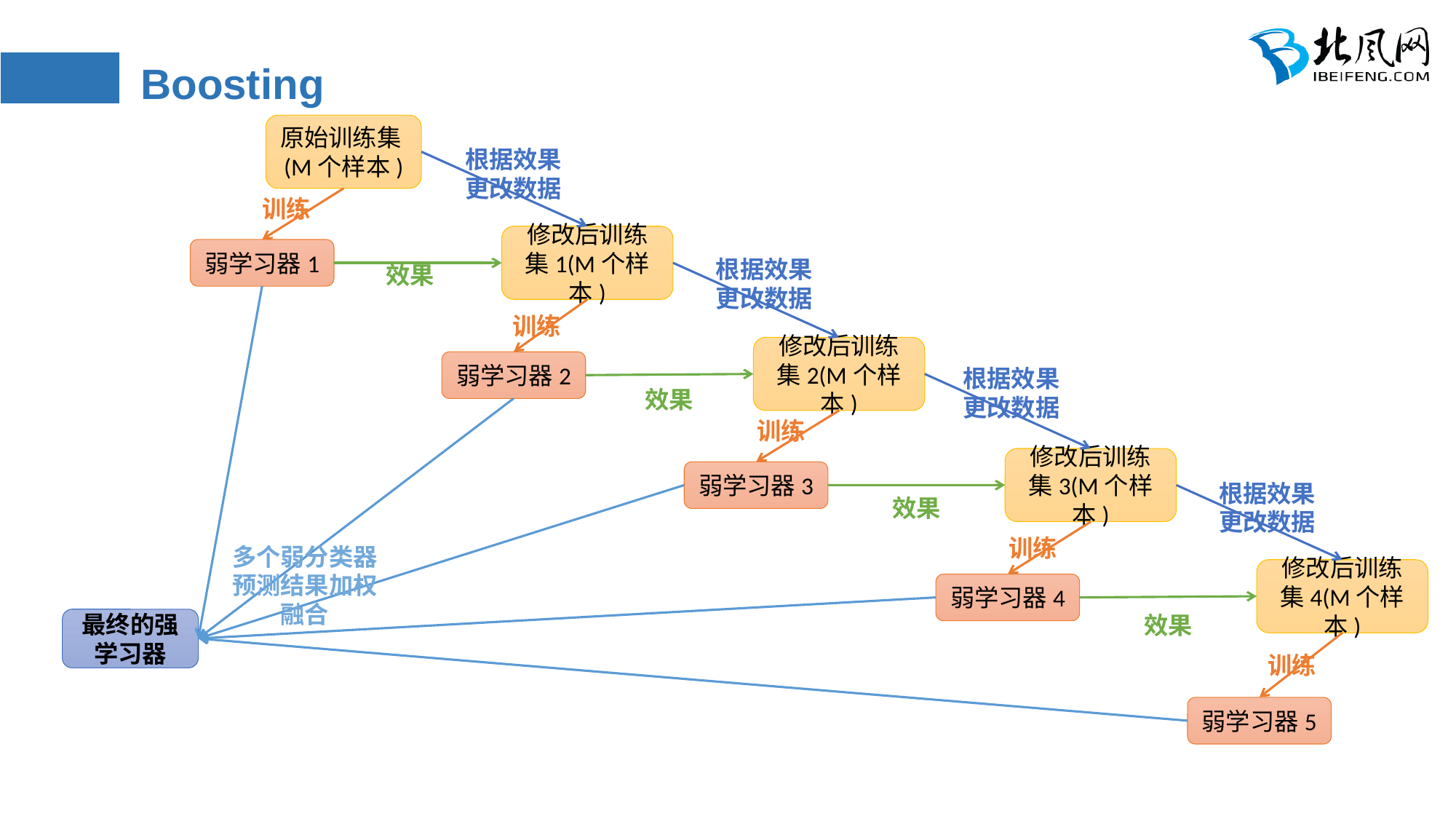

# Boosting
原始训练集(M个样本)
弱学习器1
根据效果
更改数据
训练
修改后训练集1(M个样本)
弱学习器2
根据效果
更改数据
效果
训练
修改后训练集2(M个样本)
弱学习器3
根据效果
更改数据
效果
训练
修改后训练集3(M个样本)
弱学习器4
根据效果
更改数据
效果
训练
修改后训练集4(M个样本)
弱学习器5
效果
训练
多个弱分类器
预测结果加权
融合
最终的强学习器